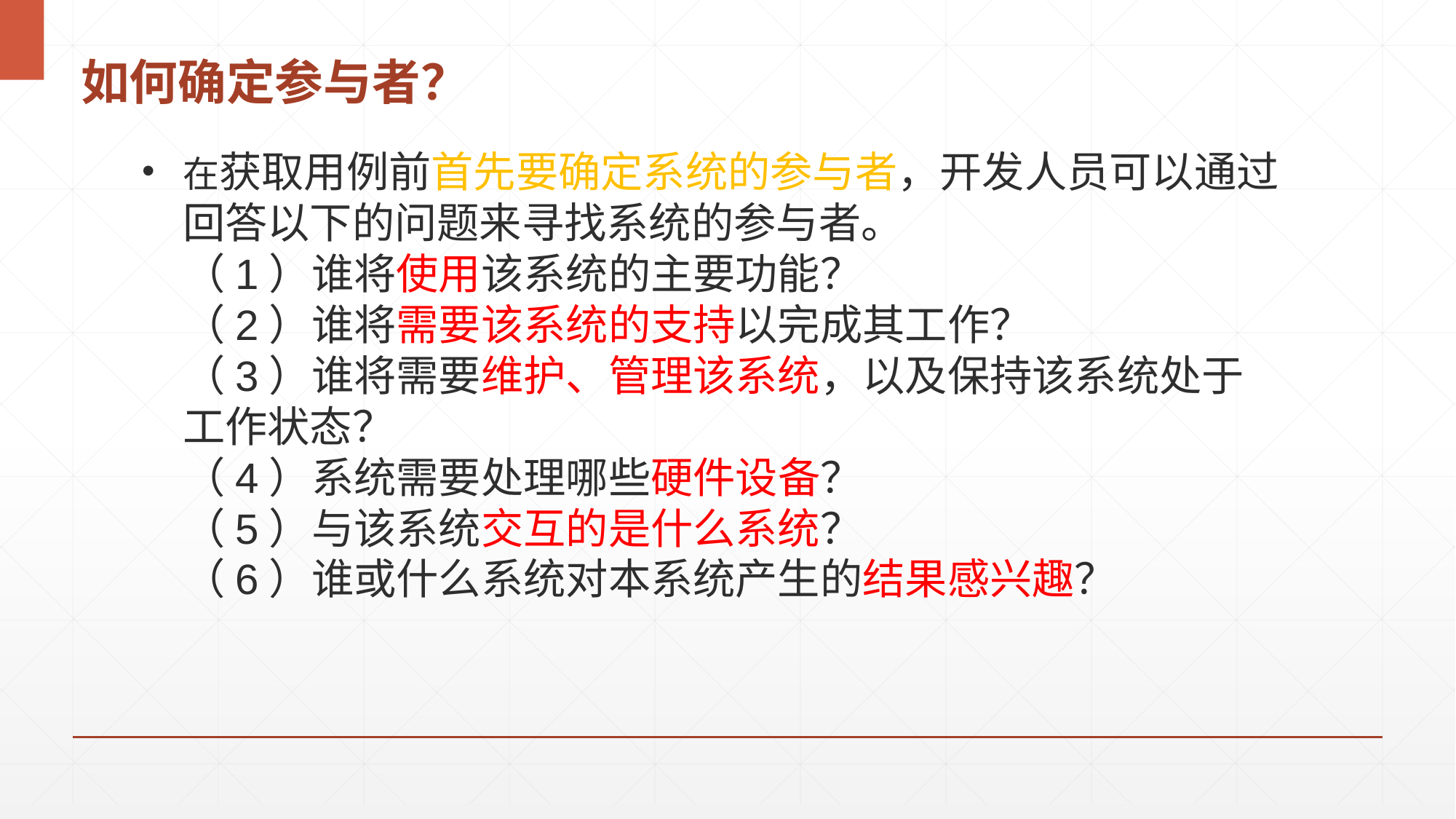

# 如何确定参与者？
在获取用例前首先要确定系统的参与者，开发人员可以通过回答以下的问题来寻找系统的参与者。
（1）谁将使用该系统的主要功能？
（2）谁将需要该系统的支持以完成其工作？
（3）谁将需要维护、管理该系统，以及保持该系统处于工作状态？
（4）系统需要处理哪些硬件设备？
（5）与该系统交互的是什么系统？
（6）谁或什么系统对本系统产生的结果感兴趣？